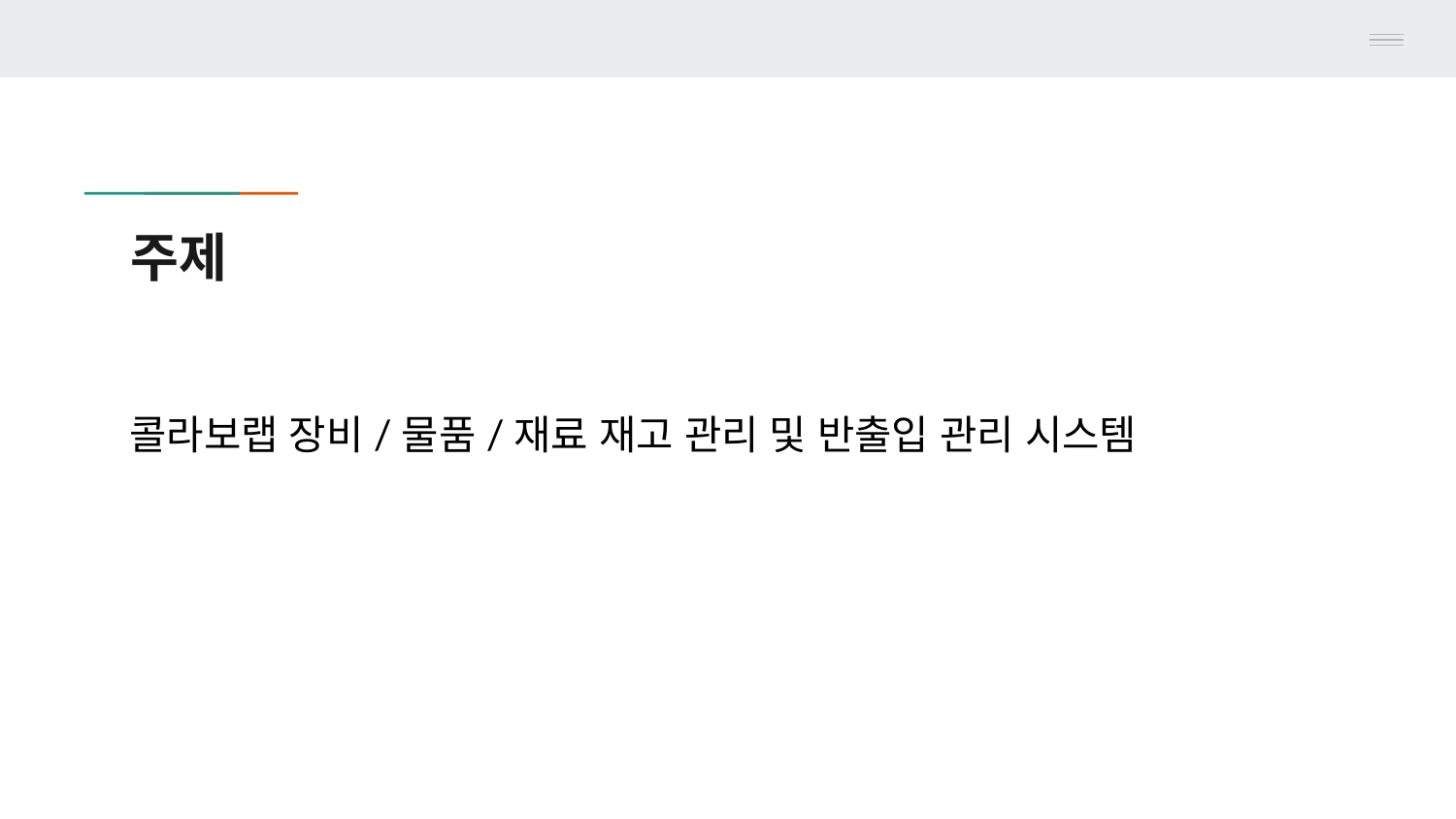

# 주제

콜라보랩 장비/물품/재료 재고 관리 및 반출입 관리 시스템